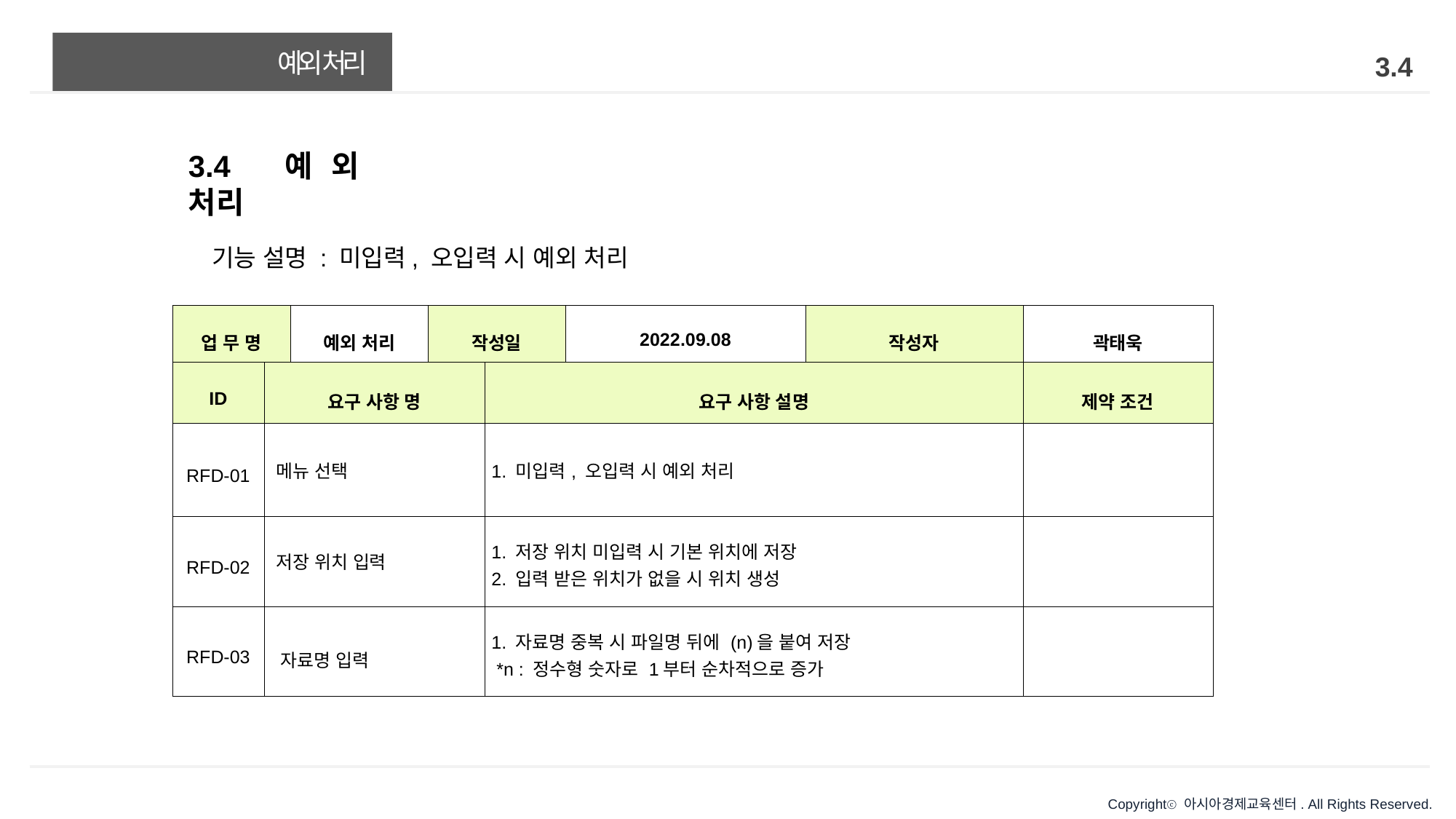

# 예외 처리
3.4
3.4 예외 처리

기능 설명 : 미입력, 오입력 시 예외 처리

| 업 무 명 |  | 예외 처리 | 작성일 |  | 2022.09.08 | 작성자 | 곽태욱 |
| --- | --- | --- | --- | --- | --- | --- | --- |
| ID | 요구 사항 명 |  |  | 요구 사항 설명 |  |  | 제약 조건 |
| RFD-01 | 메뉴 선택 |  |  | 1. 미입력, 오입력 시 예외 처리 |  |  |  |
| RFD-02 | 저장 위치 입력 |  |  | 1. 저장 위치 미입력 시 기본 위치에 저장 2. 입력 받은 위치가 없을 시 위치 생성 |  |  |  |
| RFD-03 | 자료명 입력 |  |  | 1. 자료명 중복 시 파일명 뒤에 (n)을 붙여 저장 \*n : 정수형 숫자로 1부터 순차적으로 증가 |  |  |  |